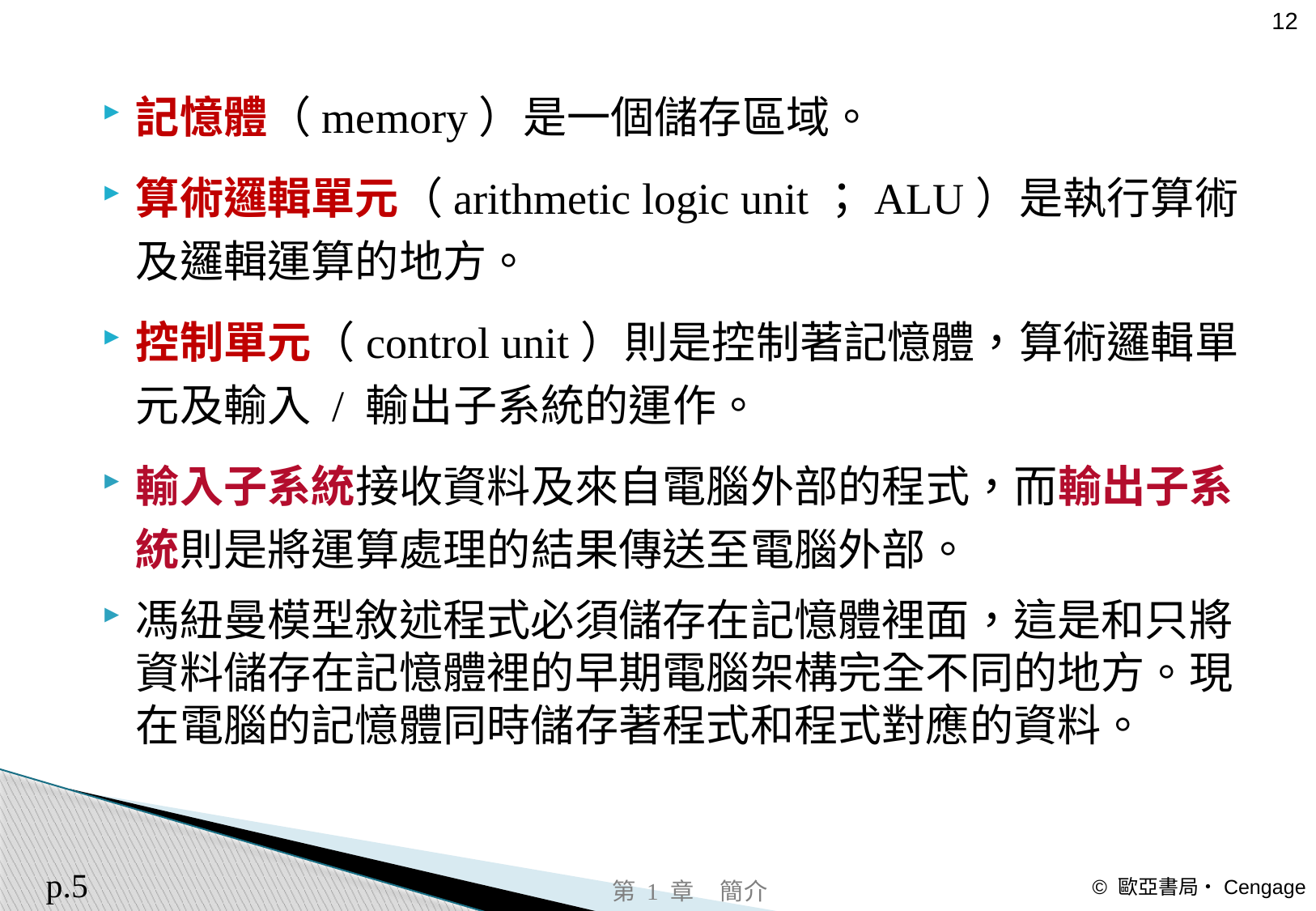

記憶體（memory）是一個儲存區域。
算術邏輯單元（arithmetic logic unit；ALU）是執行算術及邏輯運算的地方。
控制單元（control unit）則是控制著記憶體，算術邏輯單元及輸入 / 輸出子系統的運作。
輸入子系統接收資料及來自電腦外部的程式，而輸出子系統則是將運算處理的結果傳送至電腦外部。
馮紐曼模型敘述程式必須儲存在記憶體裡面，這是和只將資料儲存在記憶體裡的早期電腦架構完全不同的地方。現在電腦的記憶體同時儲存著程式和程式對應的資料。
    p.5